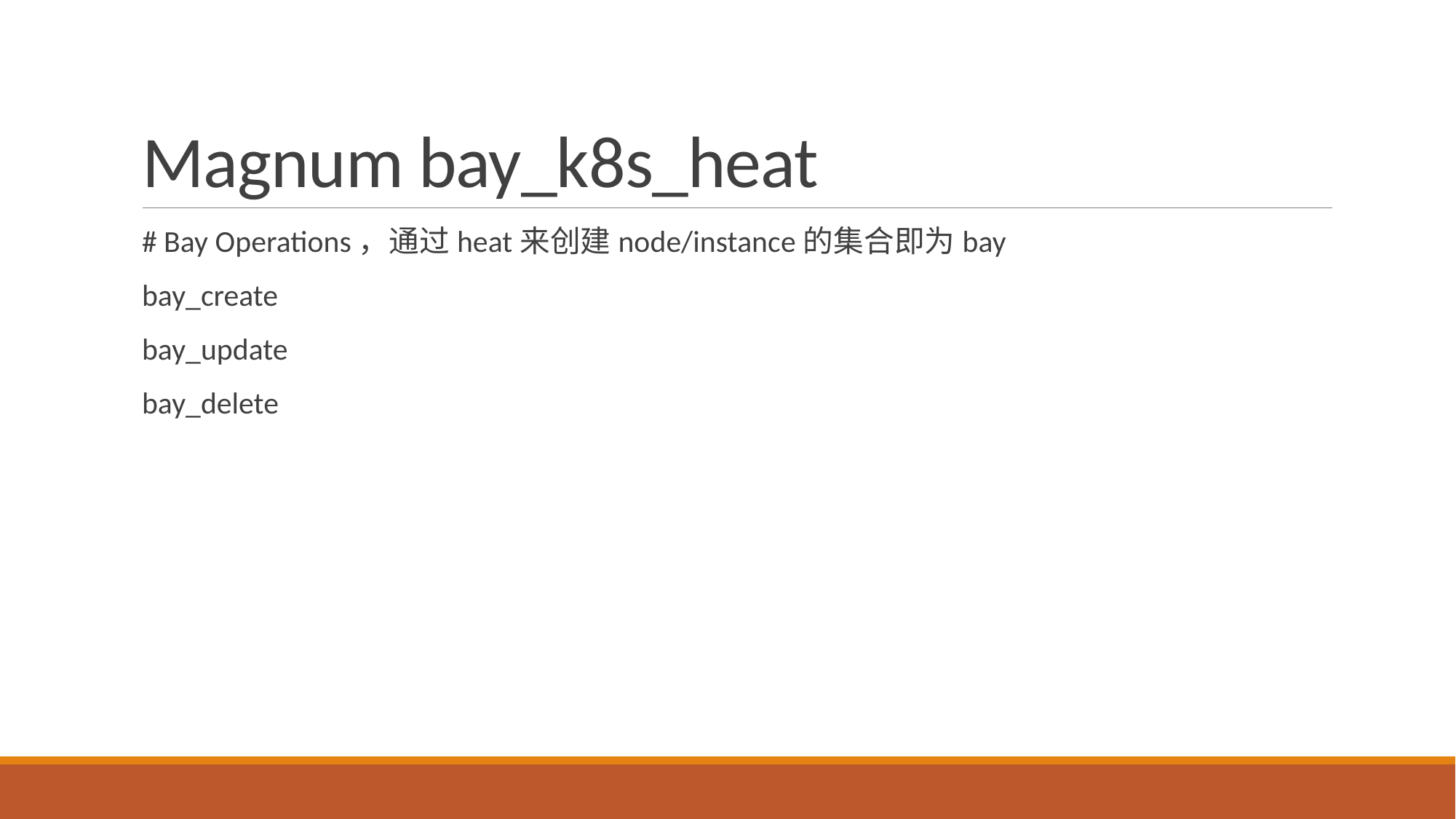

# Magnum bay_k8s_heat
# Bay Operations，通过heat来创建node/instance的集合即为bay
bay_create
bay_update
bay_delete